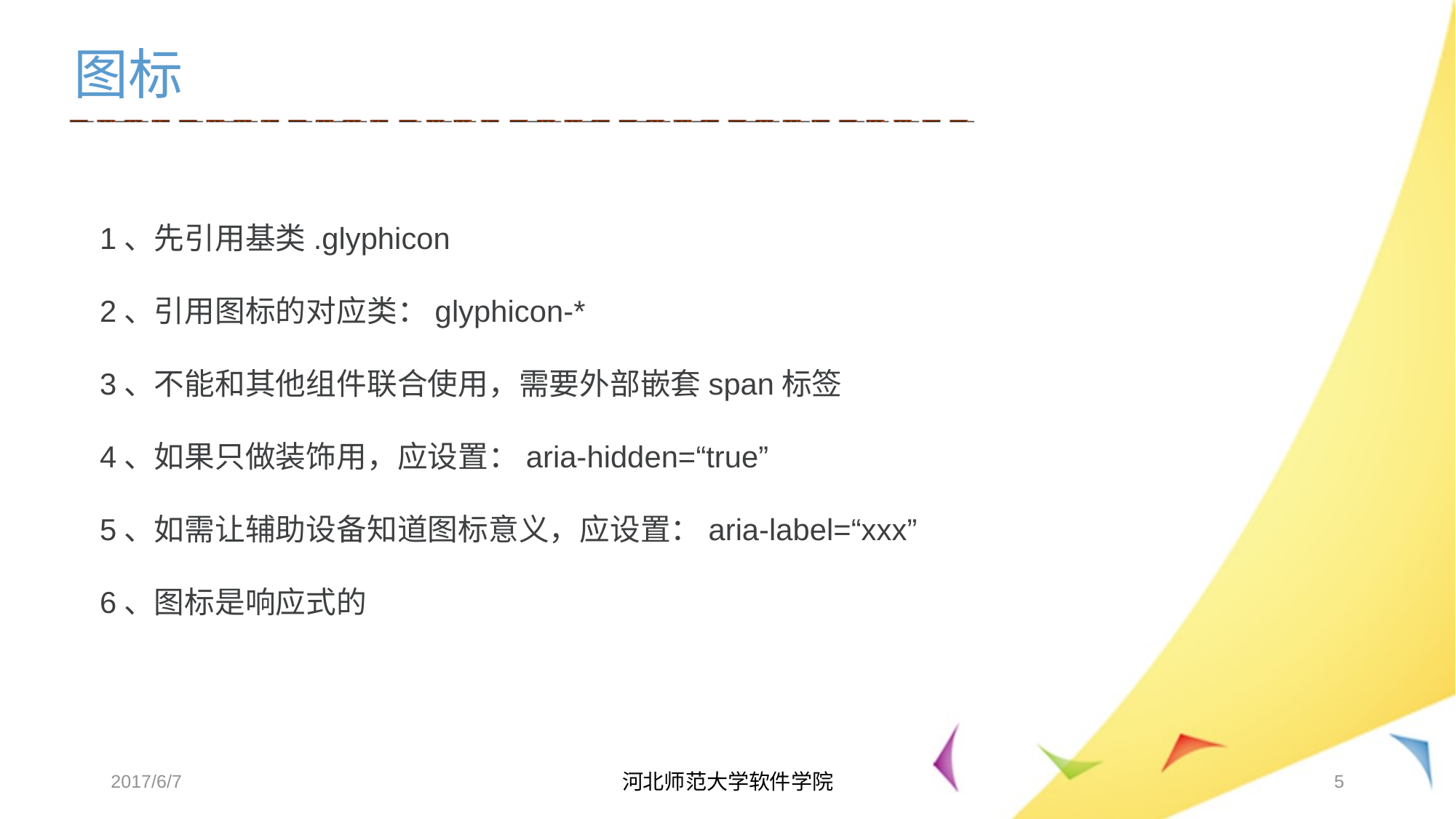

图标
1、先引用基类.glyphicon
2、引用图标的对应类：glyphicon-*
3、不能和其他组件联合使用，需要外部嵌套span标签
4、如果只做装饰用，应设置：aria-hidden=“true”
5、如需让辅助设备知道图标意义，应设置：aria-label=“xxx”
6、图标是响应式的
2017/6/7
河北师范大学软件学院
5